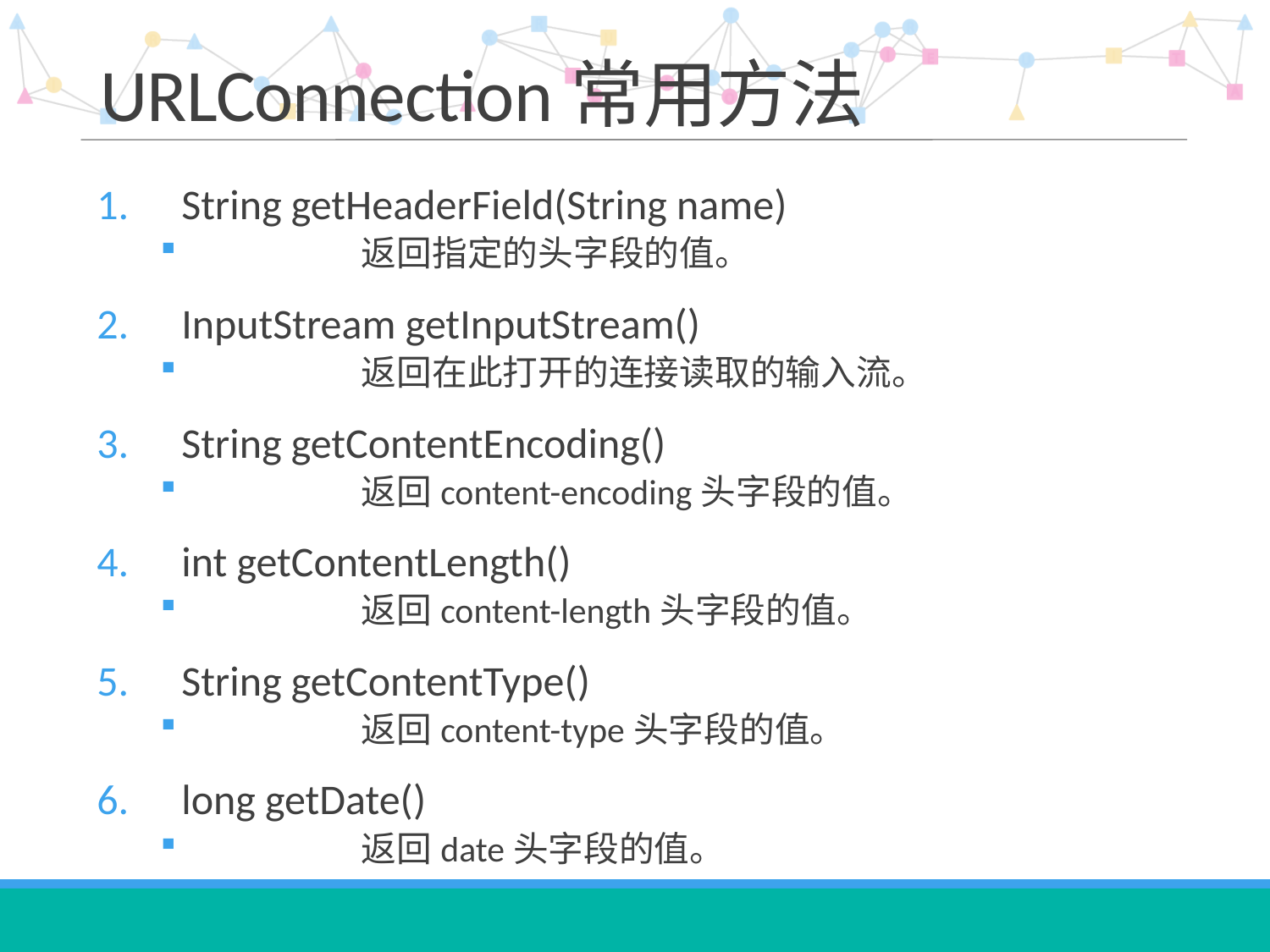

# URLConnection常用方法
String getHeaderField(String name)
	返回指定的头字段的值。
InputStream getInputStream()
	返回在此打开的连接读取的输入流。
String getContentEncoding()
	返回content-encoding头字段的值。
int getContentLength()
	返回content-length头字段的值。
String getContentType()
	返回content-type头字段的值。
long getDate()
	返回date头字段的值。